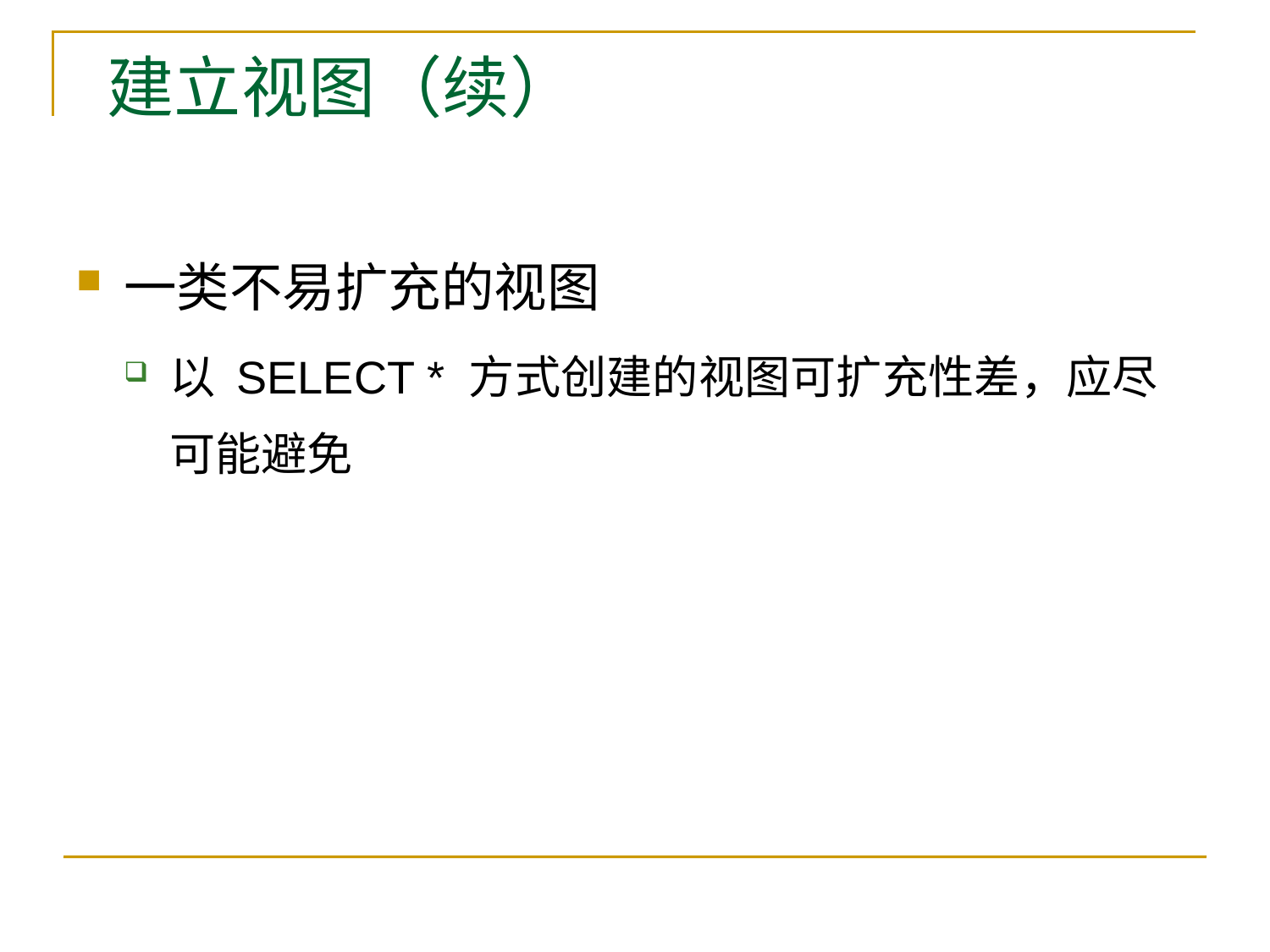

# 建立视图（续）
一类不易扩充的视图
以 SELECT * 方式创建的视图可扩充性差，应尽可能避免